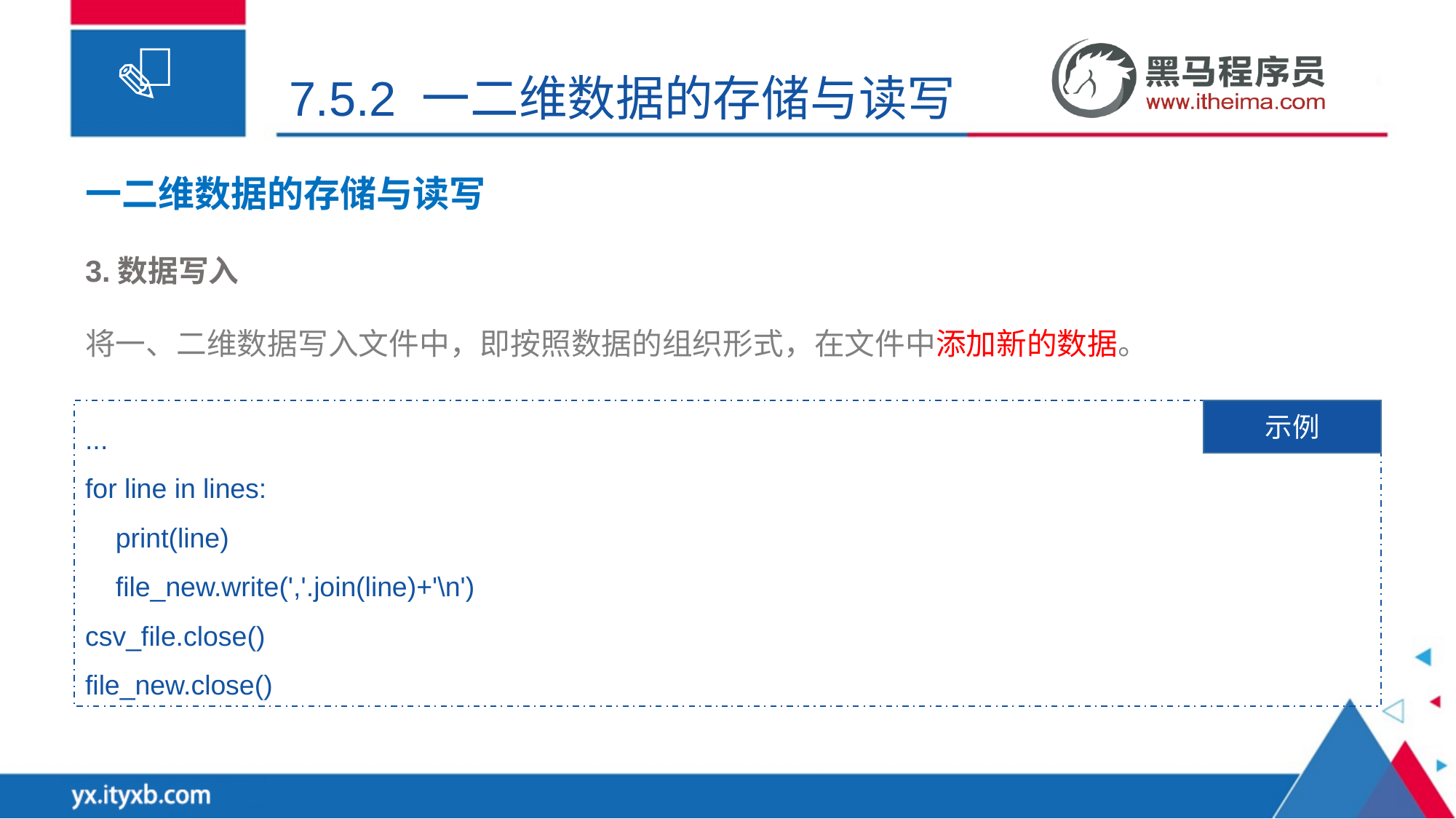

7.5.2 一二维数据的存储与读写
一二维数据的存储与读写
3.数据写入
将一、二维数据写入文件中，即按照数据的组织形式，在文件中添加新的数据。
...
for line in lines:
    print(line)
    file_new.write(','.join(line)+'\n')
csv_file.close()
file_new.close()
示例